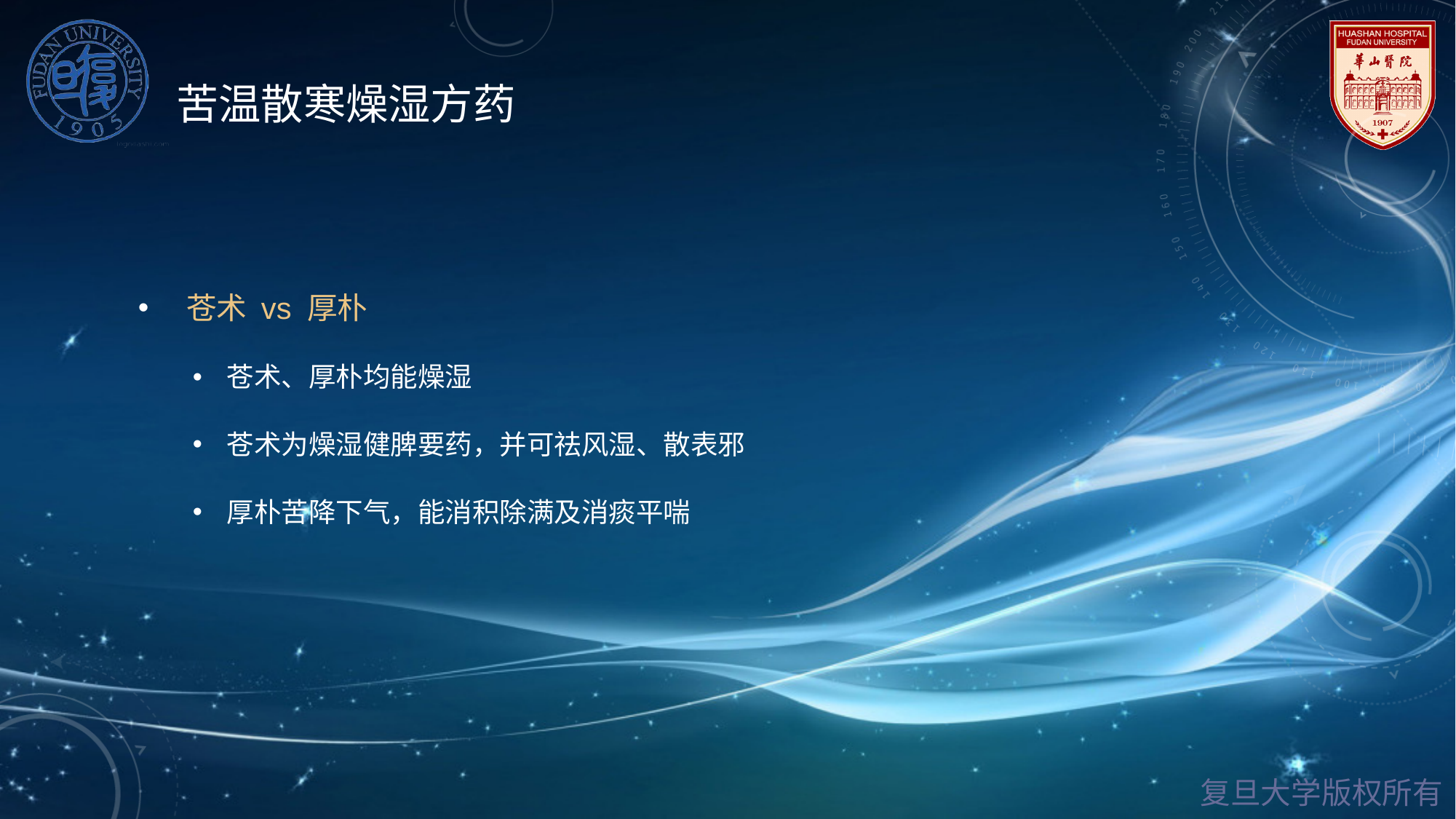

# 苦温散寒燥湿方药
 苍术 vs 厚朴
苍术、厚朴均能燥湿
苍术为燥湿健脾要药，并可祛风湿、散表邪
厚朴苦降下气，能消积除满及消痰平喘